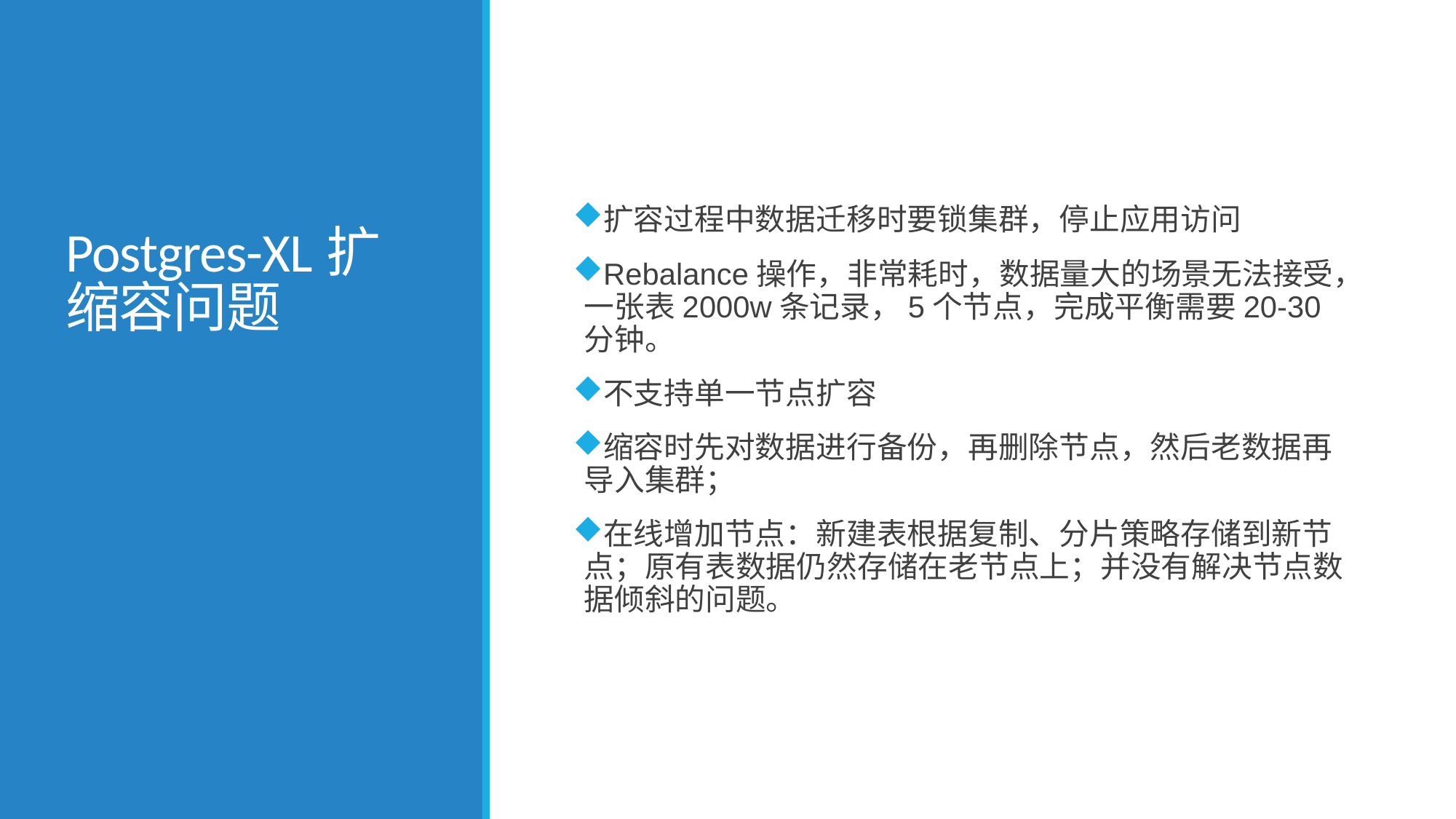

# Postgres-XL扩缩容问题

扩容过程中数据迁移时要锁集群，停止应用访问
Rebalance操作，非常耗时，数据量大的场景无法接受，一张表2000w条记录，5个节点，完成平衡需要20-30分钟。
不支持单一节点扩容
缩容时先对数据进行备份，再删除节点，然后老数据再导入集群；
在线增加节点：新建表根据复制、分片策略存储到新节点；原有表数据仍然存储在老节点上；并没有解决节点数据倾斜的问题。